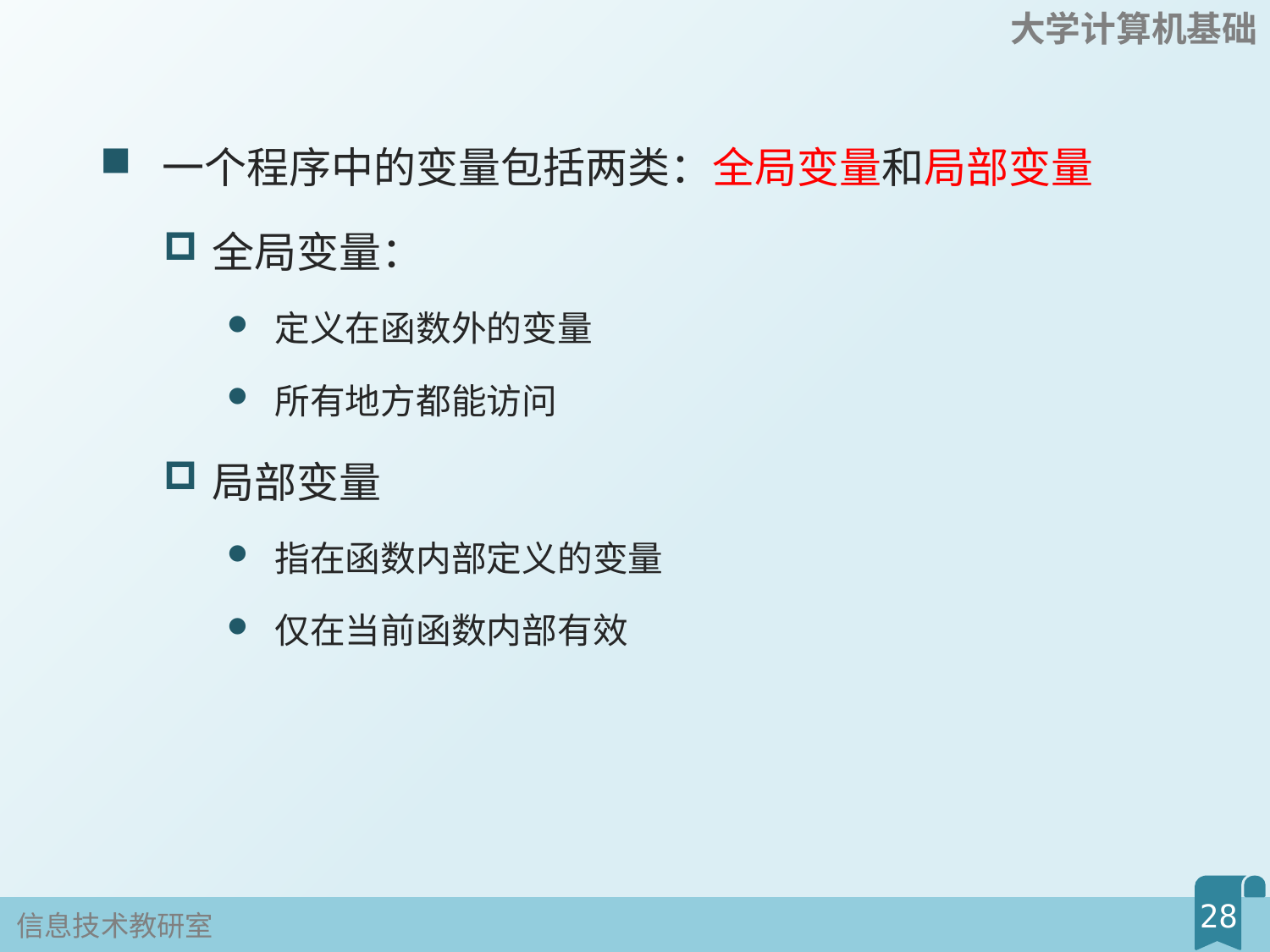

一个程序中的变量包括两类：全局变量和局部变量
全局变量：
定义在函数外的变量
所有地方都能访问
局部变量
指在函数内部定义的变量
仅在当前函数内部有效

28